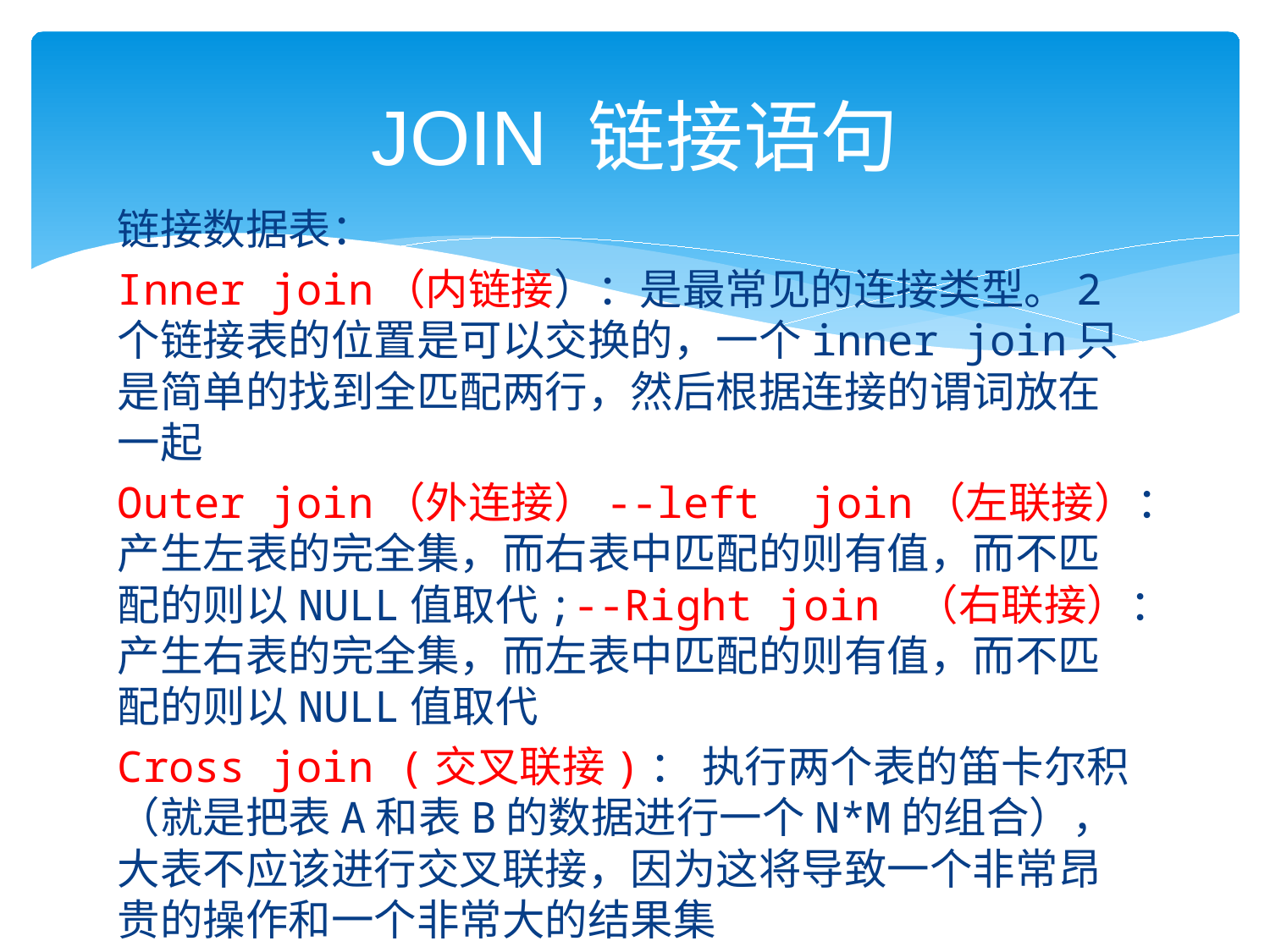

# JOIN 链接语句
链接数据表：
Inner join（内链接）：是最常见的连接类型。2个链接表的位置是可以交换的，一个inner join只是简单的找到全匹配两行，然后根据连接的谓词放在一起
Outer join（外连接）--left  join（左联接）：产生左表的完全集，而右表中匹配的则有值，而不匹配的则以NULL值取代;--Right join （右联接）：产生右表的完全集，而左表中匹配的则有值，而不匹配的则以NULL值取代
Cross join (交叉联接)： 执行两个表的笛卡尔积（就是把表A和表B的数据进行一个N*M的组合），大表不应该进行交叉联接，因为这将导致一个非常昂贵的操作和一个非常大的结果集